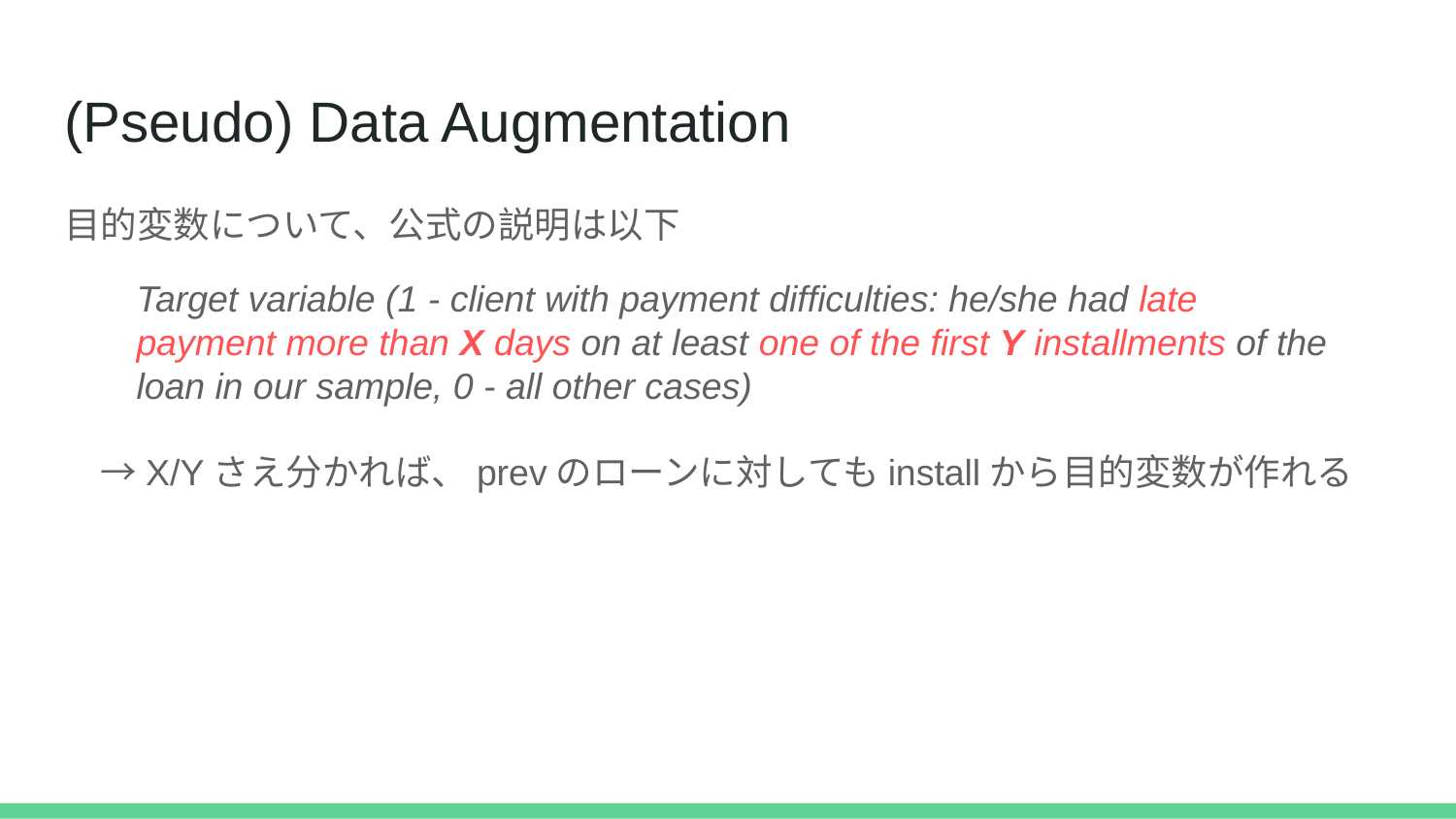

# (Pseudo) Data Augmentation
目的変数について、公式の説明は以下

　→X/Yさえ分かれば、prevのローンに対してもinstallから目的変数が作れる

Target variable (1 - client with payment difficulties: he/she had late payment more than X days on at least one of the first Y installments of the loan in our sample, 0 - all other cases)